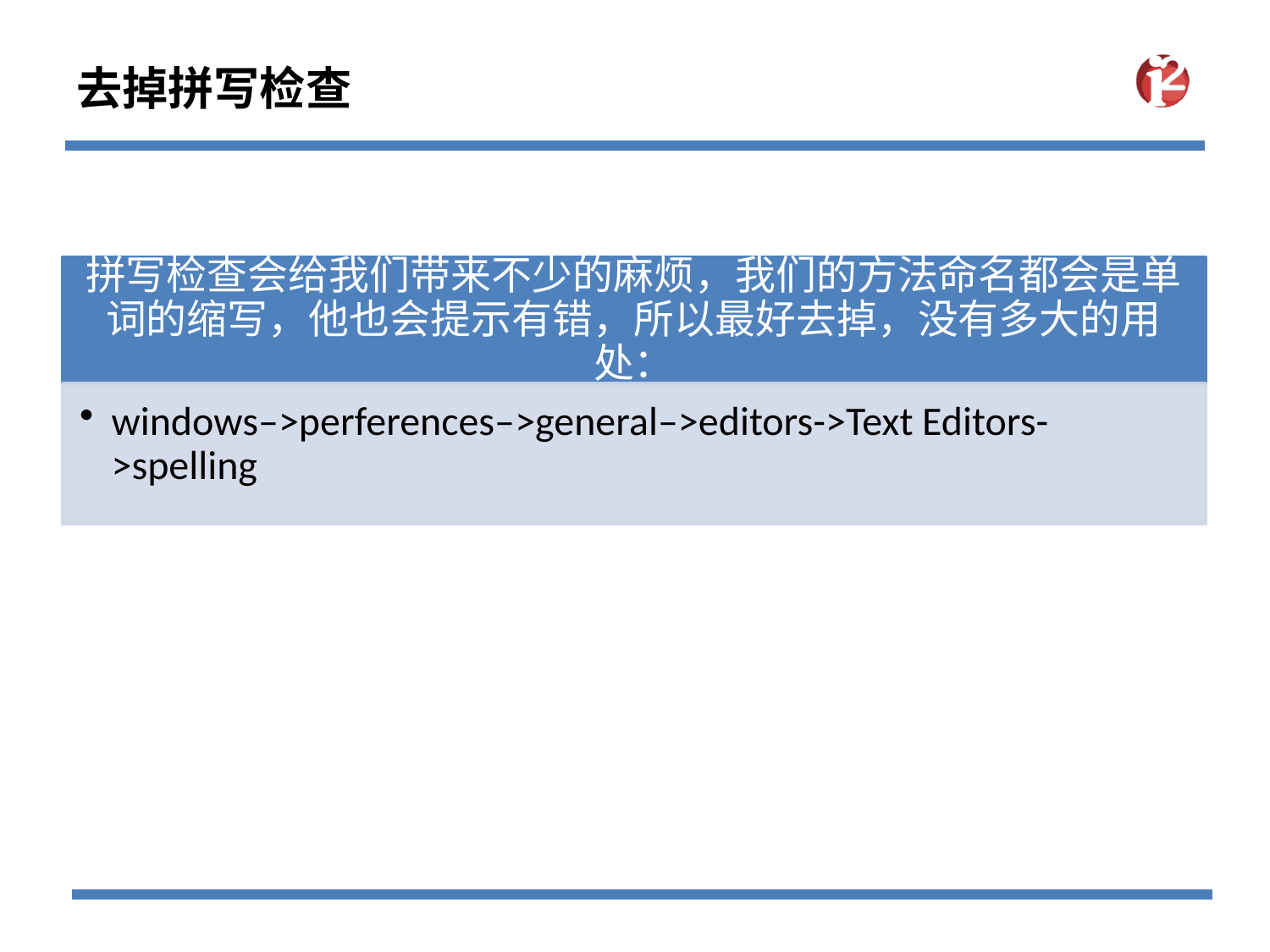

# 去掉拼写检查
拼写检查会给我们带来不少的麻烦，我们的方法命名都会是单词的缩写，他也会提示有错，所以最好去掉，没有多大的用处：
windows–>perferences–>general–>editors->Text Editors->spelling